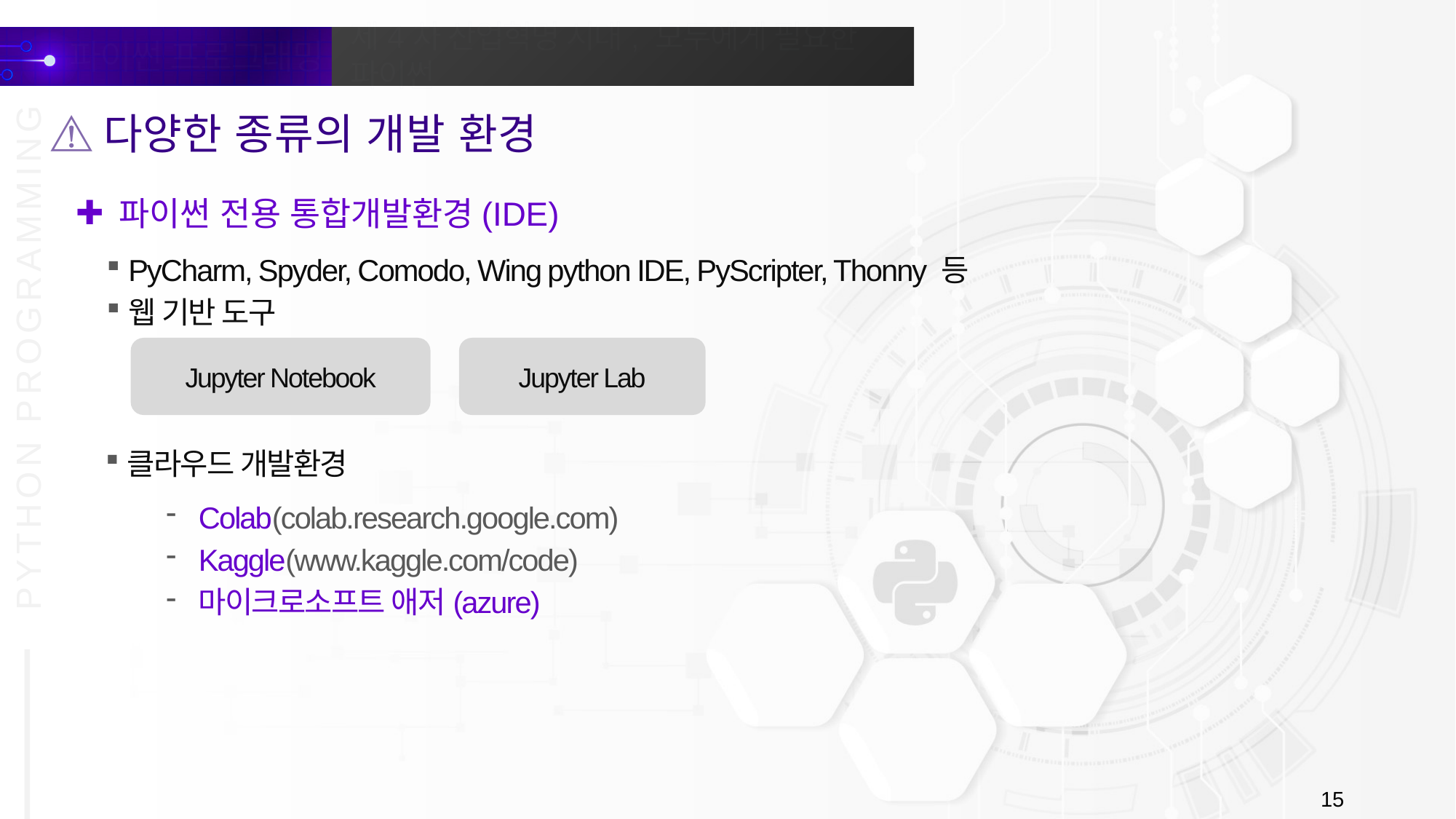

다양한 종류의 개발 환경
파이썬 전용 통합개발환경(IDE)
PyCharm, Spyder, Comodo, Wing python IDE, PyScripter, Thonny 등
웹 기반 도구

Jupyter Notebook
Jupyter Lab
클라우드 개발환경
Colab(colab.research.google.com)
Kaggle(www.kaggle.com/code)
마이크로소프트 애저(azure)
15